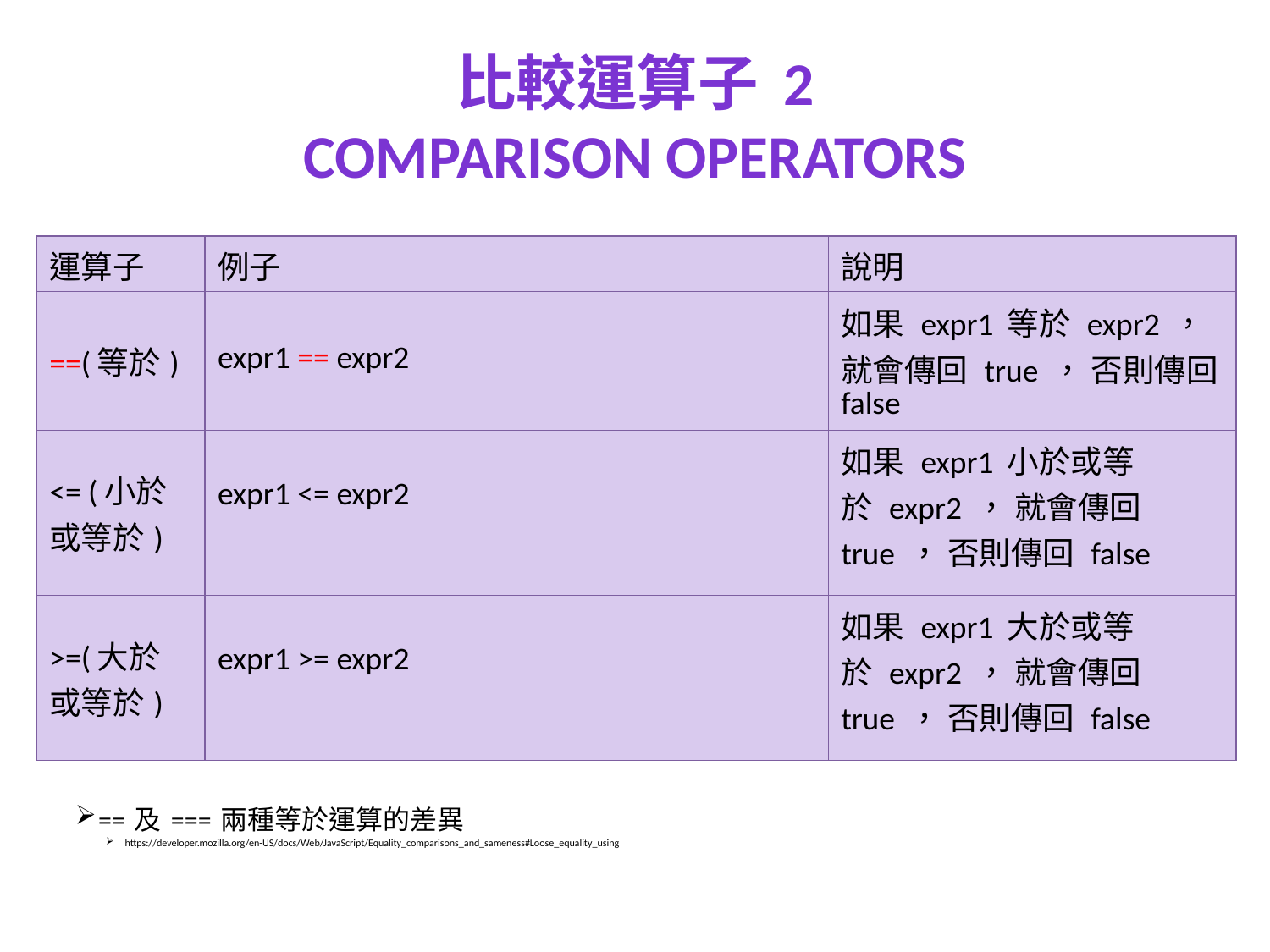

# 比較運算子 2 Comparison operators

| 運算子 | 例子 | 說明 |
| --- | --- | --- |
| ==(等於) | expr1 == expr2 | 如果 expr1 等於 expr2 ， 就會傳回 true ， 否則傳回 false |
| <= (小於或等於) | expr1 <= expr2 | 如果 expr1 小於或等於 expr2 ， 就會傳回 true ， 否則傳回 false |
| >=(大於或等於) | expr1 >= expr2 | 如果 expr1 大於或等於 expr2 ， 就會傳回 true ， 否則傳回 false |

== 及 === 兩種等於運算的差異
https://developer.mozilla.org/en-US/docs/Web/JavaScript/Equality_comparisons_and_sameness#Loose_equality_using